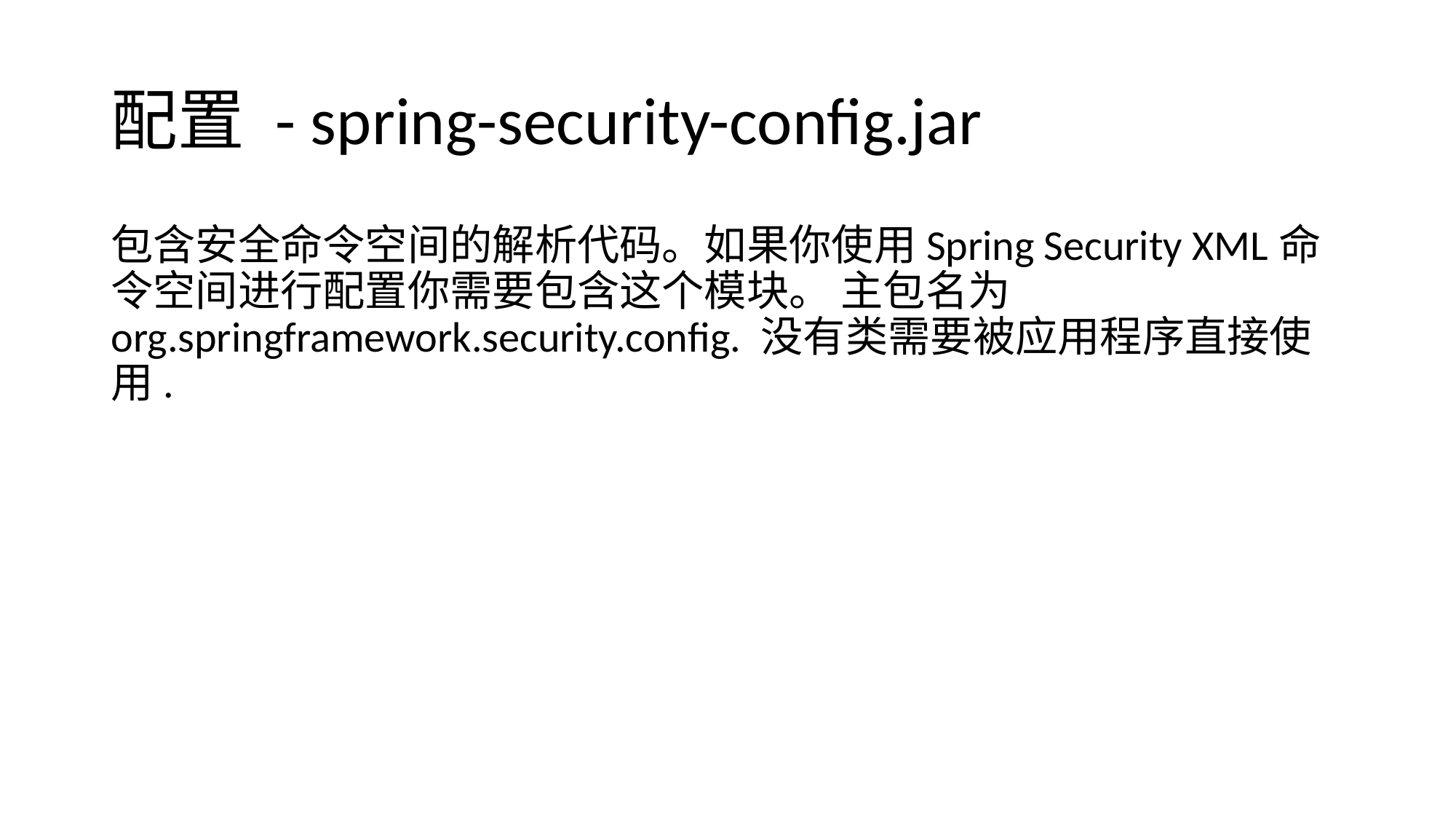

# 配置 - spring-security-config.jar
包含安全命令空间的解析代码。如果你使用Spring Security XML命令空间进行配置你需要包含这个模块。 主包名为org.springframework.security.config. 没有类需要被应用程序直接使用.